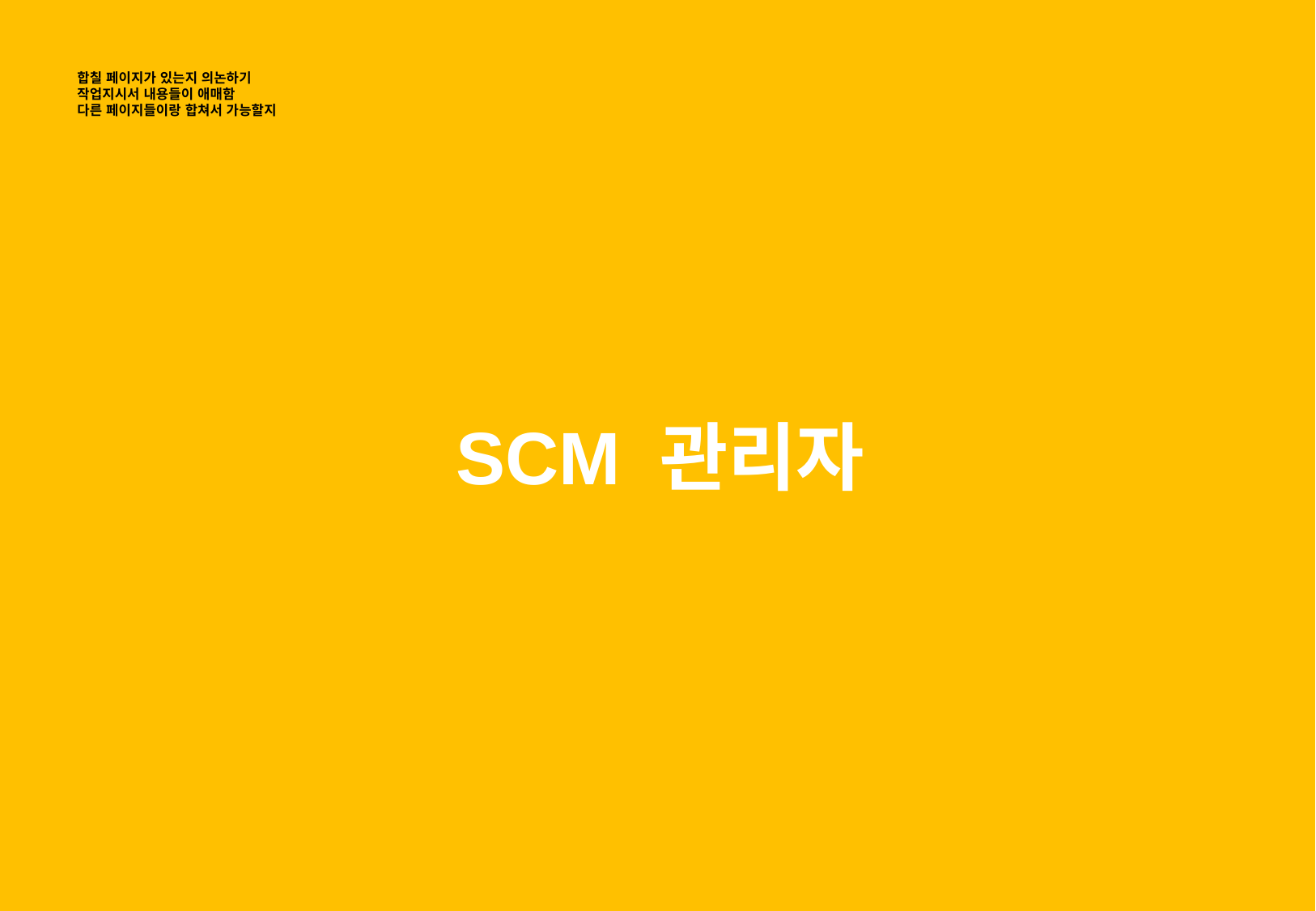

합칠 페이지가 있는지 의논하기
작업지시서 내용들이 애매함
다른 페이지들이랑 합쳐서 가능할지
SCM 관리자